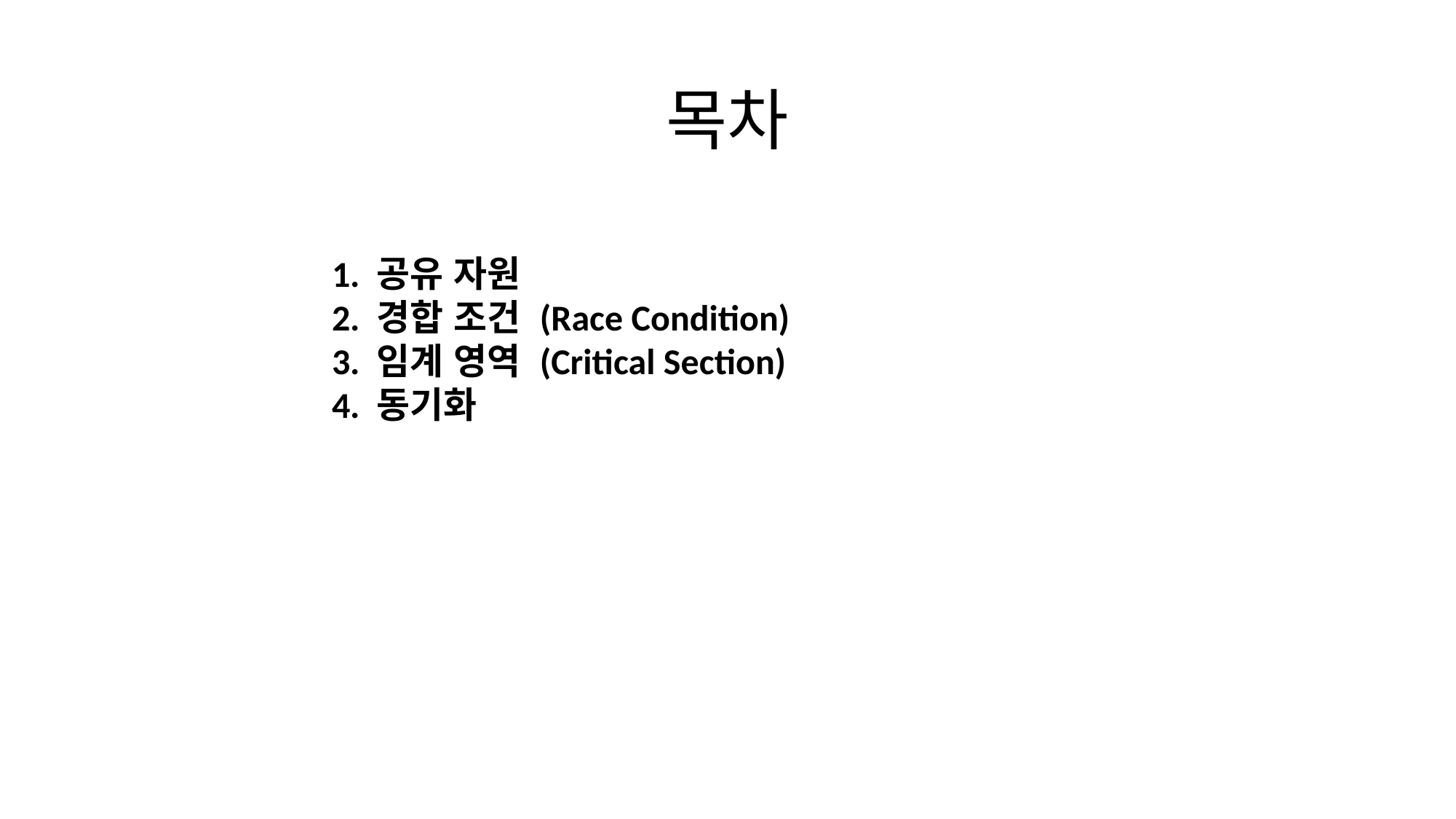

# 목차

1. 공유 자원
2. 경합 조건 (Race Condition)
3. 임계 영역 (Critical Section)
4. 동기화